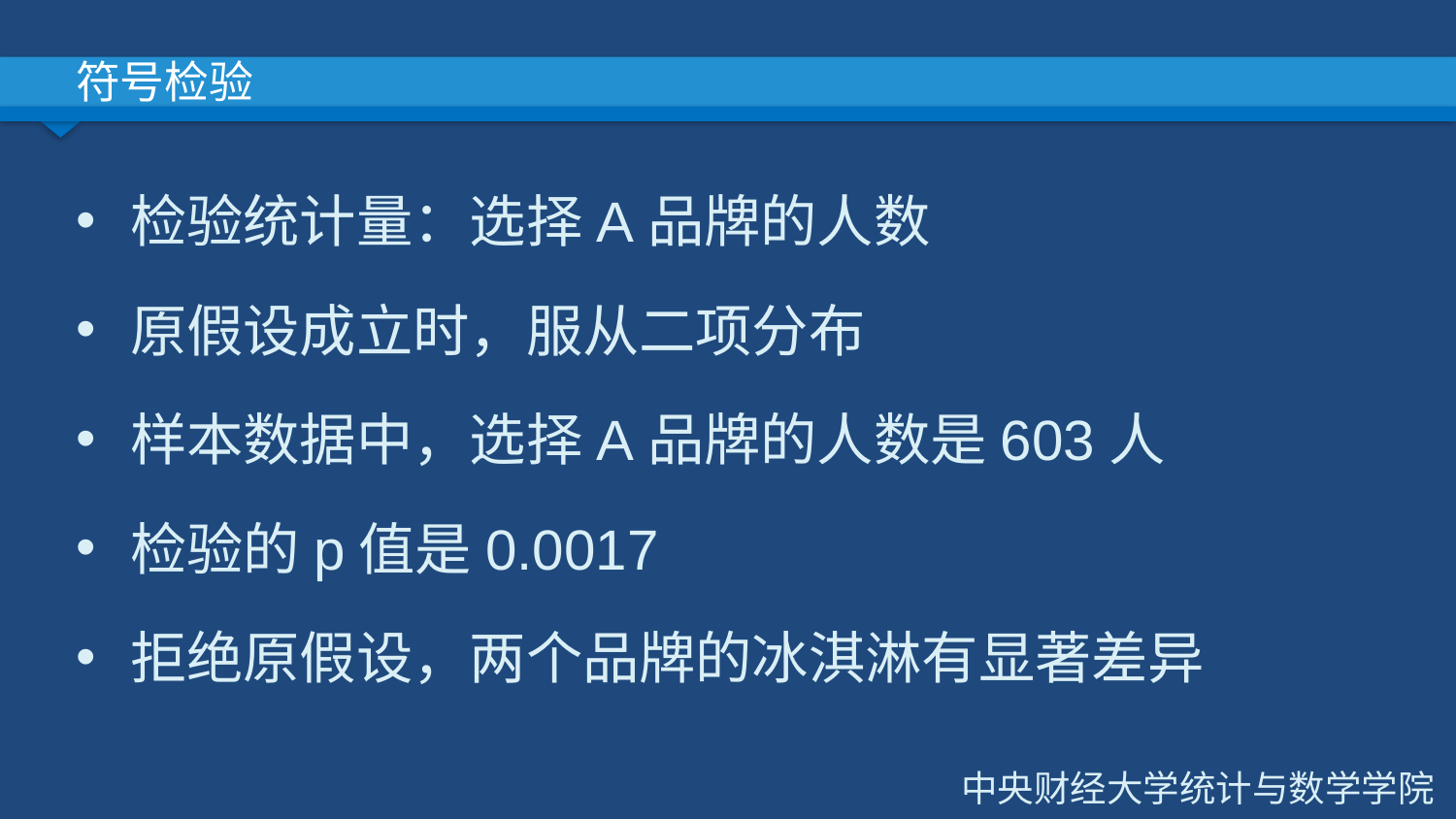

# 符号检验
检验统计量：选择A品牌的人数
原假设成立时，服从二项分布
样本数据中，选择A品牌的人数是603人
检验的p值是0.0017
拒绝原假设，两个品牌的冰淇淋有显著差异